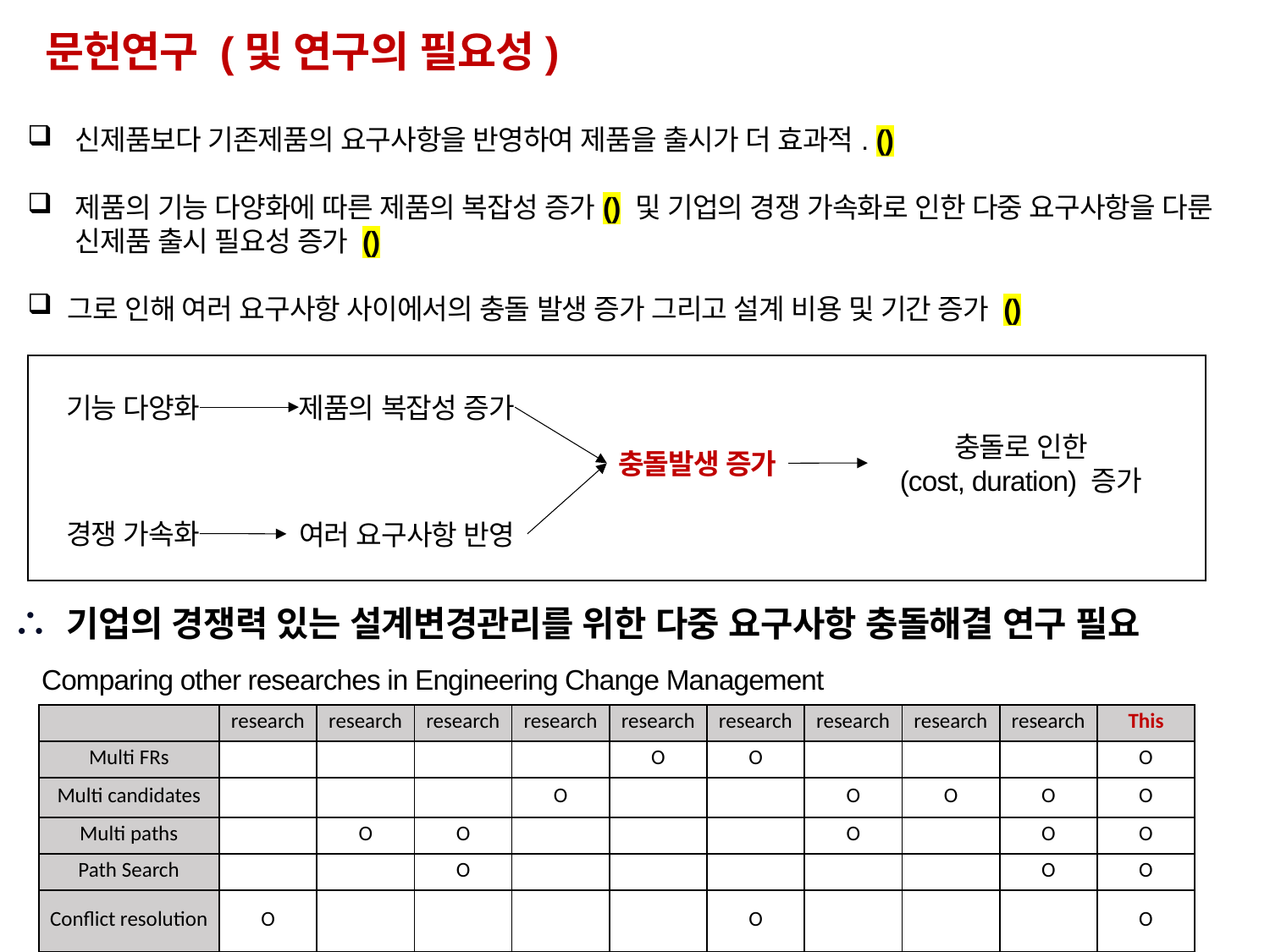

문헌연구 (및 연구의 필요성)
신제품보다 기존제품의 요구사항을 반영하여 제품을 출시가 더 효과적. ()
제품의 기능 다양화에 따른 제품의 복잡성 증가() 및 기업의 경쟁 가속화로 인한 다중 요구사항을 다룬 신제품 출시 필요성 증가 ()

그로 인해 여러 요구사항 사이에서의 충돌 발생 증가 그리고 설계 비용 및 기간 증가 ()

기능 다양화
제품의 복잡성 증가
충돌로 인한
(cost, duration) 증가
충돌발생 증가
경쟁 가속화
여러 요구사항 반영
∴ 기업의 경쟁력 있는 설계변경관리를 위한 다중 요구사항 충돌해결 연구 필요
Comparing other researches in Engineering Change Management
|  | research | research | research | research | research | research | research | research | research | This |
| --- | --- | --- | --- | --- | --- | --- | --- | --- | --- | --- |
| Multi FRs |  |  |  |  | O | O |  |  |  | O |
| Multi candidates |  |  |  | O |  |  | O | O | O | O |
| Multi paths |  | O | O |  |  |  | O |  | O | O |
| Path Search |  |  | O |  |  |  |  |  | O | O |
| Conflict resolution | O |  |  |  |  | O |  |  |  | O |